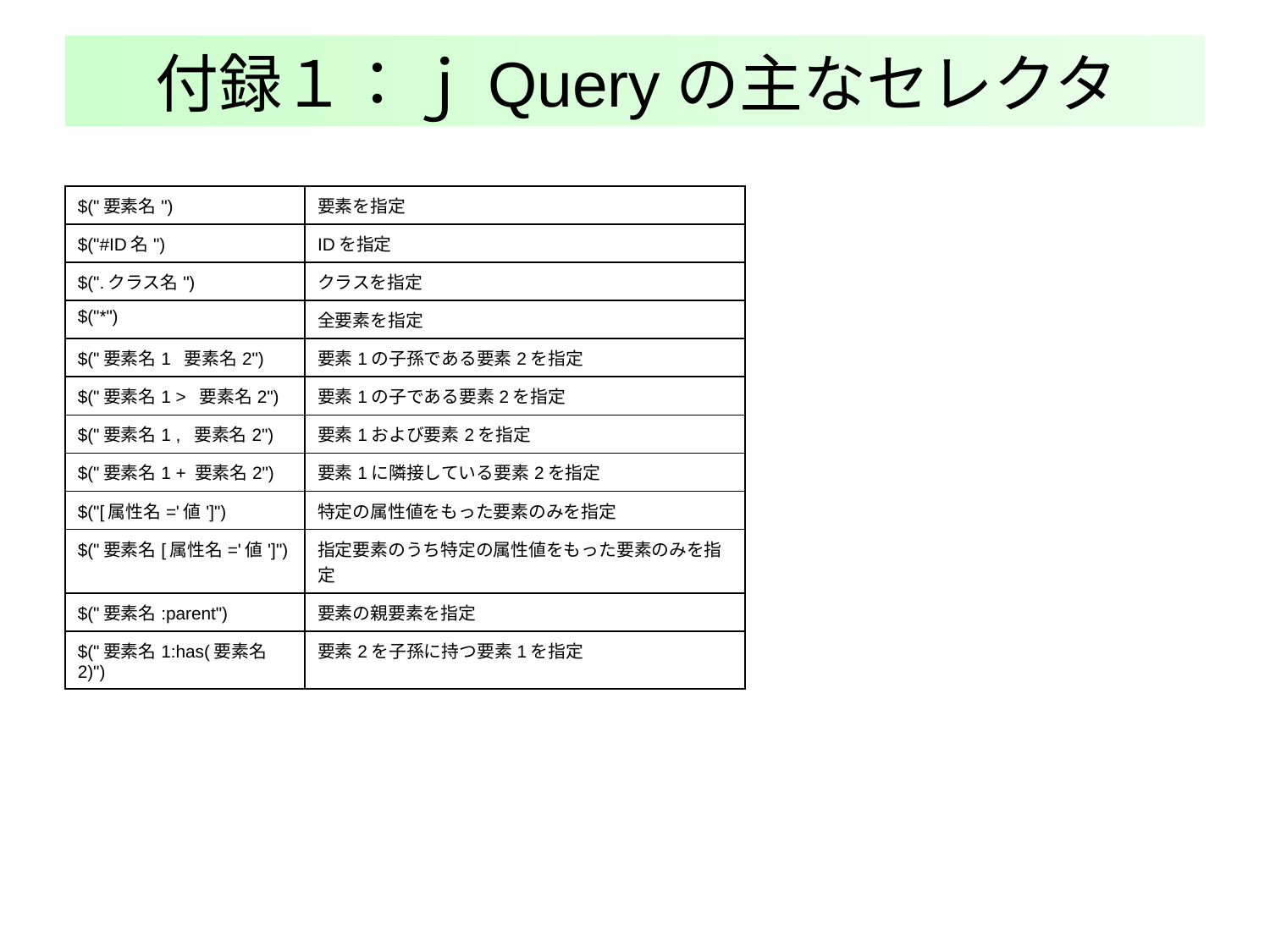

# 付録１：ｊQueryの主なセレクタ
| $("要素名") | 要素を指定 |
| --- | --- |
| $("#ID名") | IDを指定 |
| $(".クラス名") | クラスを指定 |
| $("\*") | 全要素を指定 |
| $("要素名1 要素名2") | 要素1の子孫である要素2を指定 |
| $("要素名1 > 要素名2") | 要素1の子である要素2を指定 |
| $("要素名1 , 要素名2") | 要素1および要素2を指定 |
| $("要素名1 + 要素名2") | 要素1に隣接している要素2を指定 |
| $("[属性名='値']") | 特定の属性値をもった要素のみを指定 |
| $("要素名[属性名='値']") | 指定要素のうち特定の属性値をもった要素のみを指定 |
| $("要素名:parent") | 要素の親要素を指定 |
| $("要素名1:has(要素名2)") | 要素2を子孫に持つ要素1を指定 |